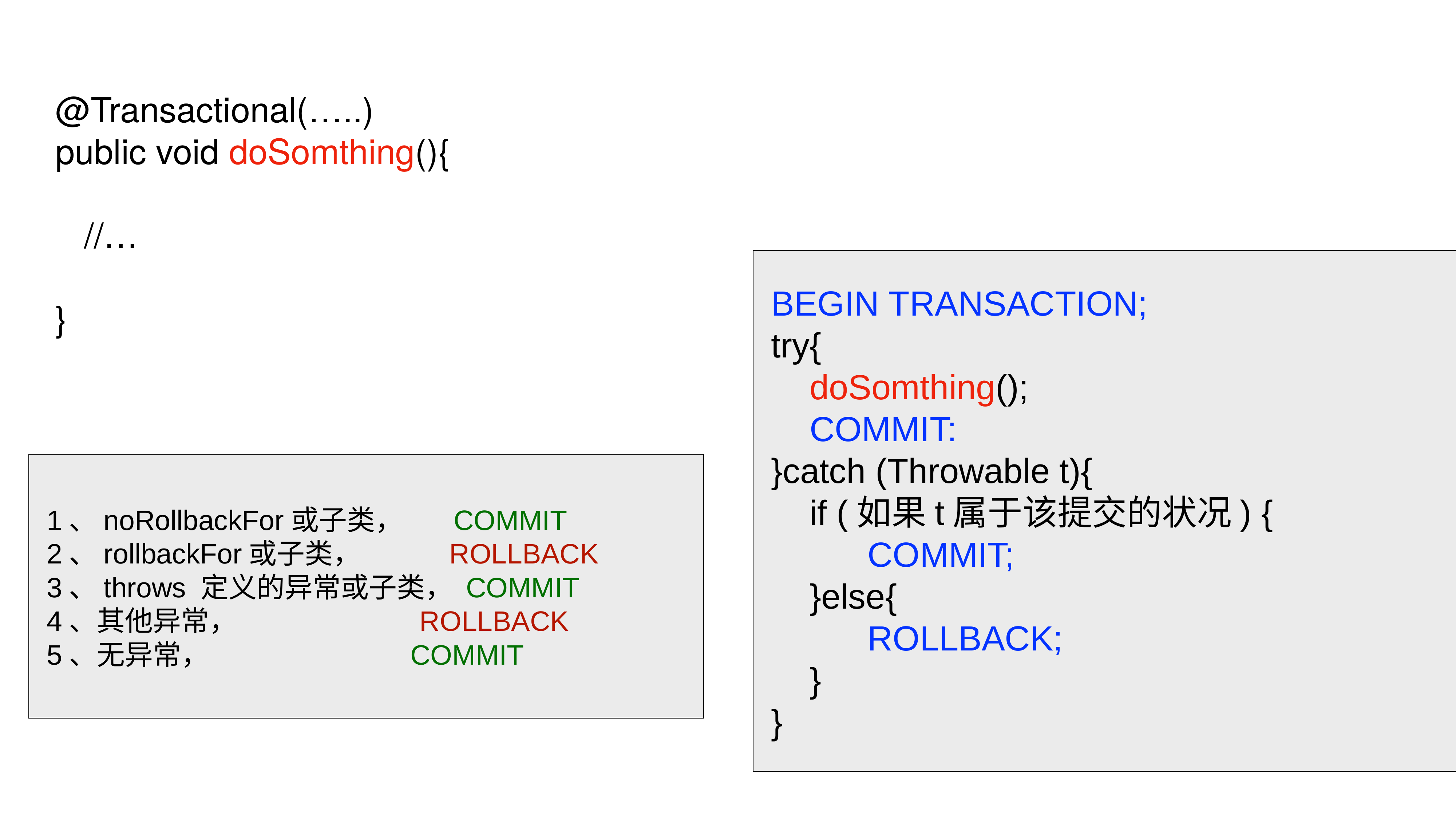

@Transactional(…..)
public void doSomthing(){

   //…

}
BEGIN TRANSACTION;
try{
    doSomthing();
    COMMIT:
}catch (Throwable t){
    if (如果t属于该提交的状况) {
          COMMIT;
    }else{
          ROLLBACK;
    }
}
1、noRollbackFor或子类，       COMMIT
2、rollbackFor或子类，             ROLLBACK
3、throws 定义的异常或子类， COMMIT
4、其他异常，                            ROLLBACK
5、无异常，                               COMMIT